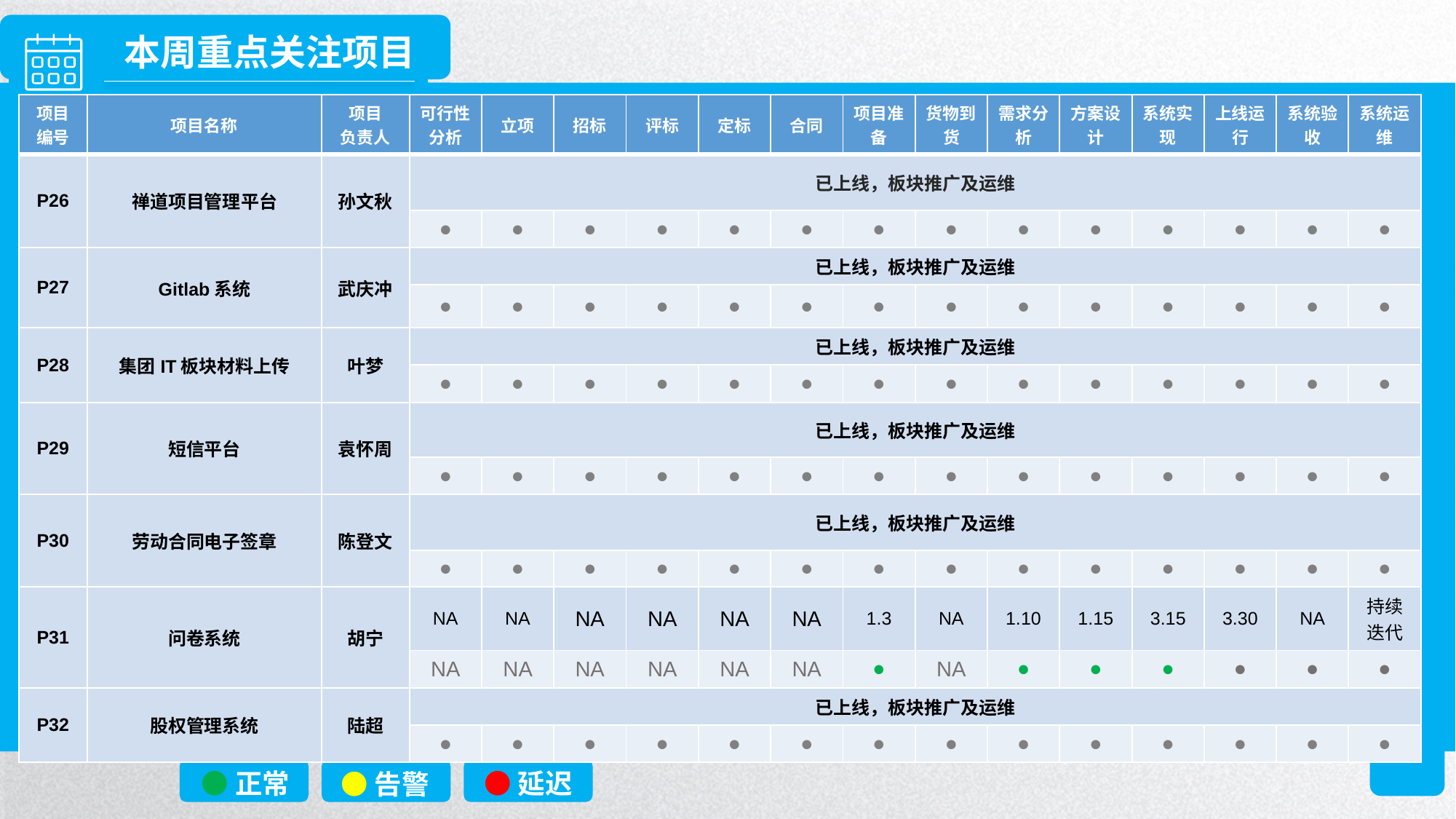

| 项目编号 | 项目名称 | 项目 负责人 | 可行性分析 | 立项 | 招标 | 评标 | 定标 | 合同 | 项目准备 | 货物到货 | 需求分析 | 方案设计 | 系统实现 | 上线运行 | 系统验收 | 系统运维 |
| --- | --- | --- | --- | --- | --- | --- | --- | --- | --- | --- | --- | --- | --- | --- | --- | --- |
| P26 | 禅道项目管理平台 | 孙文秋 | 已上线，板块推广及运维 |  |  |  |  |  |  |  |  |  |  |  |  |  |
|  |  |  | ● | ● | ● | ● | ● | ● | ● | ● | ● | ● | ● | ● | ● | ● |
| P27 | Gitlab系统 | 武庆冲 | 已上线，板块推广及运维 |  |  |  |  |  |  |  |  |  |  |  |  |  |
|  |  |  | ● | ● | ● | ● | ● | ● | ● | ● | ● | ● | ● | ● | ● | ● |
| P28 | 集团IT板块材料上传 | 叶梦 | 已上线，板块推广及运维 |  |  |  |  |  |  |  |  |  |  |  |  |  |
|  |  |  | ● | ● | ● | ● | ● | ● | ● | ● | ● | ● | ● | ● | ● | ● |
| P29 | 短信平台 | 袁怀周 | 已上线，板块推广及运维 |  |  |  |  |  |  |  |  |  |  |  |  |  |
|  |  |  | ● | ● | ● | ● | ● | ● | ● | ● | ● | ● | ● | ● | ● | ● |
| P30 | 劳动合同电子签章 | 陈登文 | 已上线，板块推广及运维 |  |  |  |  |  |  |  |  |  |  |  |  |  |
|  |  |  | ● | ● | ● | ● | ● | ● | ● | ● | ● | ● | ● | ● | ● | ● |
| P31 | 问卷系统 | 胡宁 | NA | NA | NA | NA | NA | NA | 1.3 | NA | 1.10 | 1.15 | 3.15 | 3.30 | NA | 持续迭代 |
|  |  |  | NA | NA | NA | NA | NA | NA | ● | NA | ● | ● | ● | ● | ● | ● |
| P32 | 股权管理系统 | 陆超 | 已上线，板块推广及运维 |  |  |  |  |  |  |  |  |  |  |  |  |  |
|  |  |  | ● | ● | ● | ● | ● | ● | ● | ● | ● | ● | ● | ● | ● | ● |
69